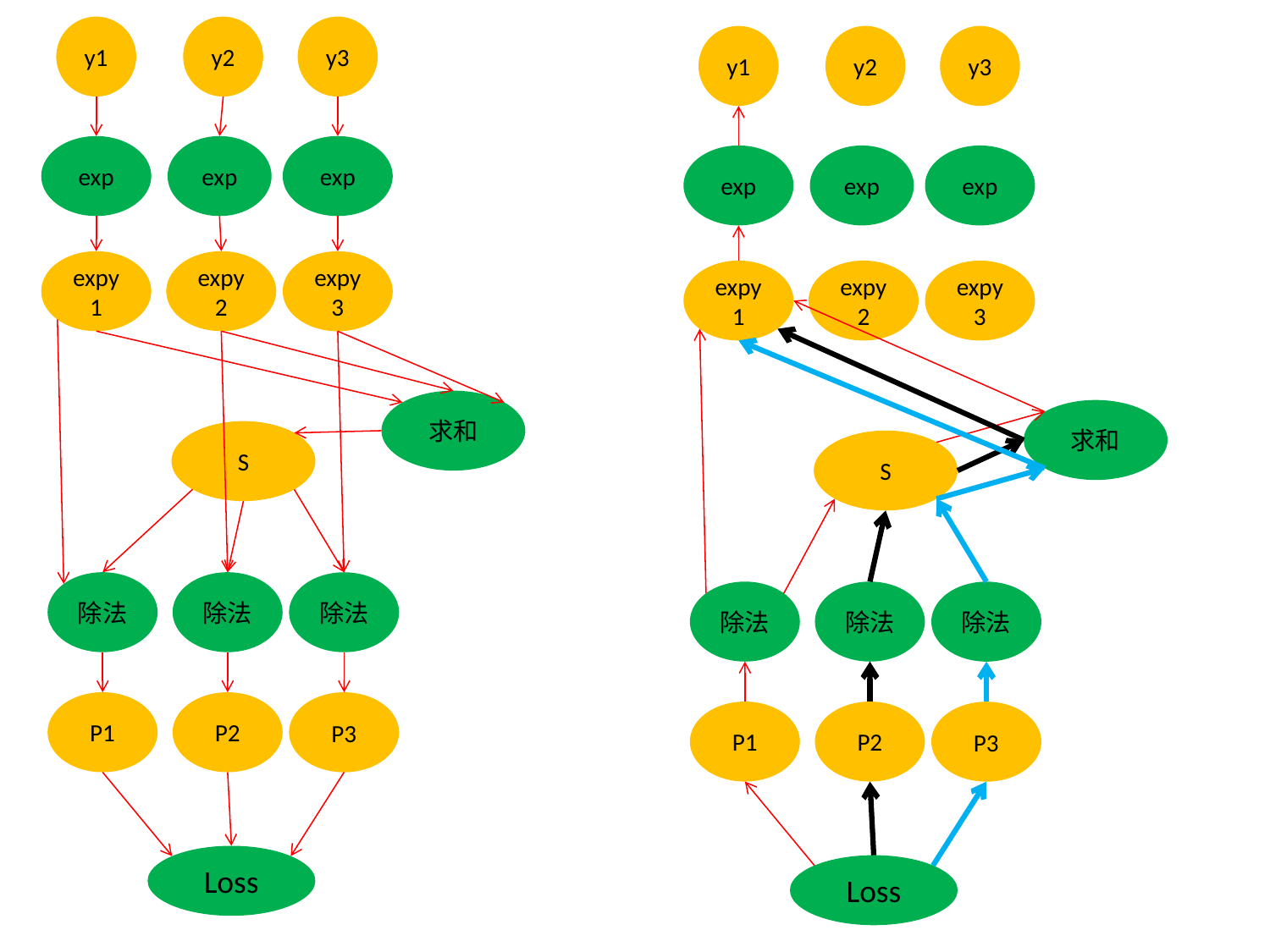

y1
y2
y3
y1
y2
y3
exp
exp
exp
exp
exp
exp
expy1
expy2
expy3
expy1
expy2
expy3
求和
求和
S
S
除法
除法
除法
除法
除法
除法
P1
P2
P3
P1
P2
P3
Loss
Loss